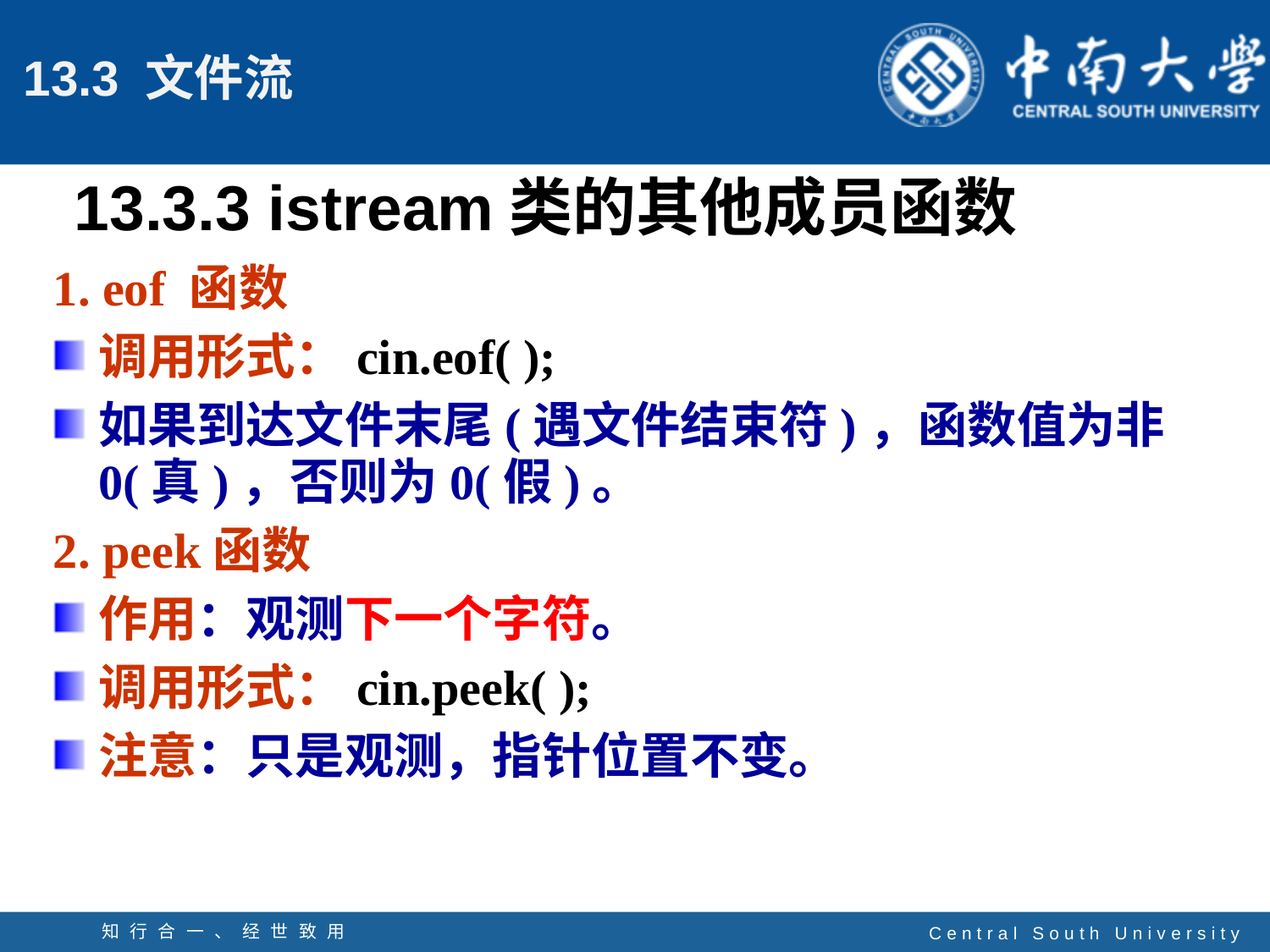

13.3.3 istream类的其他成员函数
1. eof 函数
调用形式：cin.eof( );
如果到达文件末尾(遇文件结束符)，函数值为非0(真)，否则为0(假)。
2. peek函数
作用：观测下一个字符。
调用形式：cin.peek( );
注意：只是观测，指针位置不变。

知行合一、经世致用
自强不息 厚德载物
Central South University
22